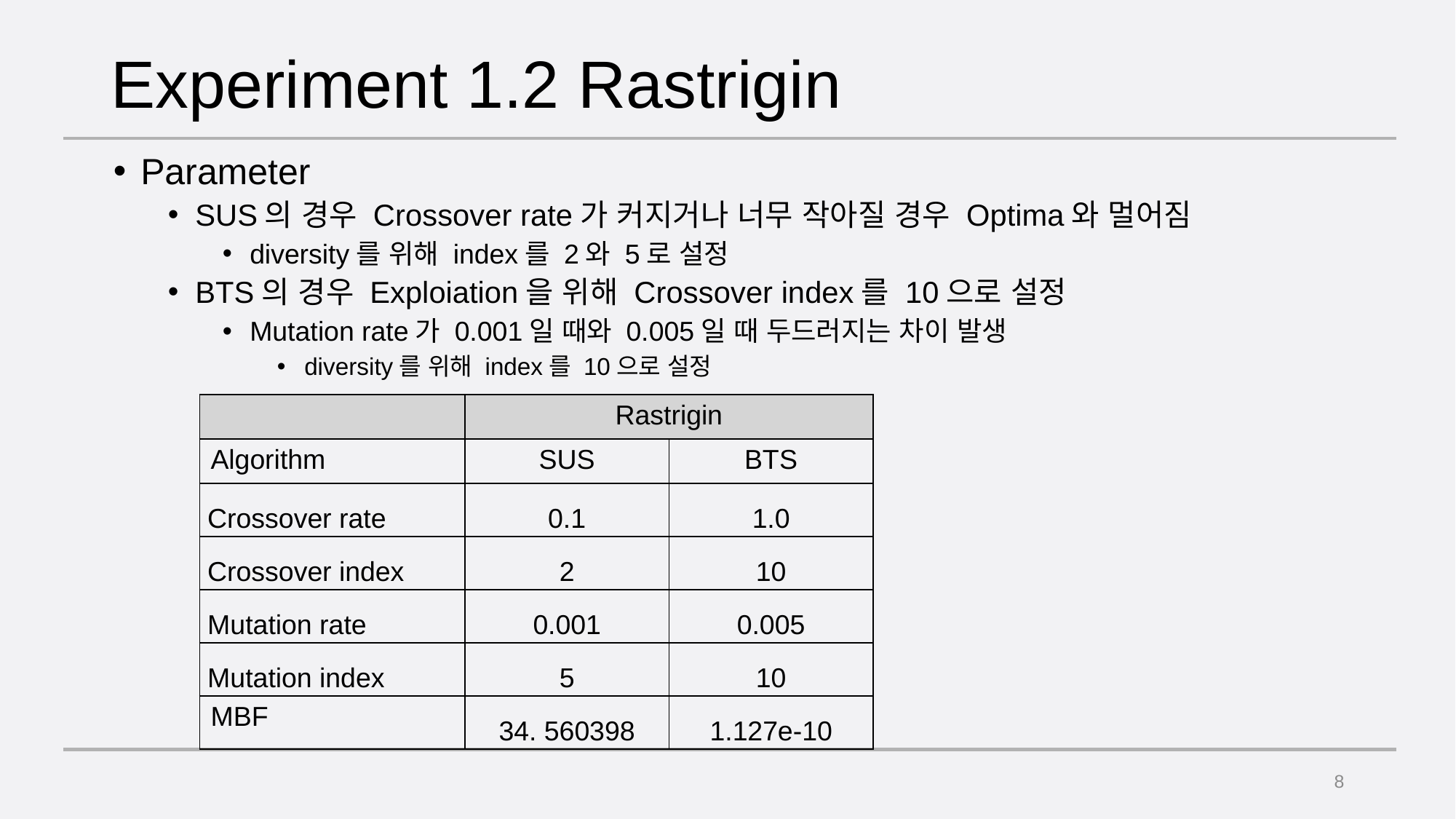

# Experiment 1.2 Rastrigin
Parameter
SUS의 경우 Crossover rate가 커지거나 너무 작아질 경우 Optima와 멀어짐
diversity를 위해 index를 2와 5로 설정
BTS의 경우 Exploiation을 위해 Crossover index를 10으로 설정
Mutation rate가 0.001일 때와 0.005일 때 두드러지는 차이 발생
diversity를 위해 index를 10으로 설정
|  | Rastrigin |  |
| --- | --- | --- |
| Algorithm | SUS | BTS |
| Crossover rate | 0.1 | 1.0 |
| Crossover index | 2 | 10 |
| Mutation rate | 0.001 | 0.005 |
| Mutation index | 5 | 10 |
| MBF | 34. 560398 | 1.127e-10 |
8